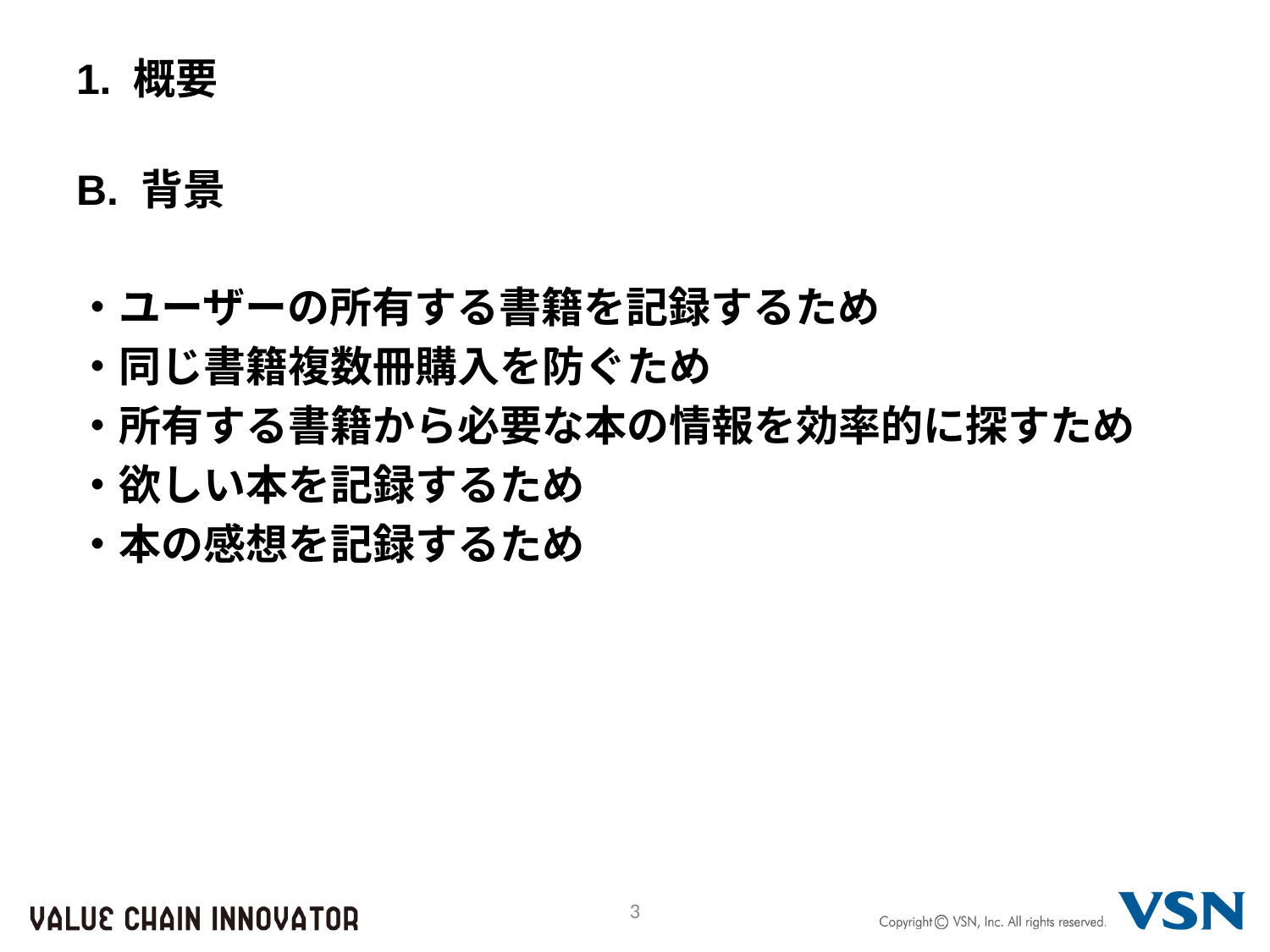

# 1. 概要
B. 背景

・ユーザーの所有する書籍を記録するため
・同じ書籍複数冊購入を防ぐため
・所有する書籍から必要な本の情報を効率的に探すため
・欲しい本を記録するため
・本の感想を記録するため
3